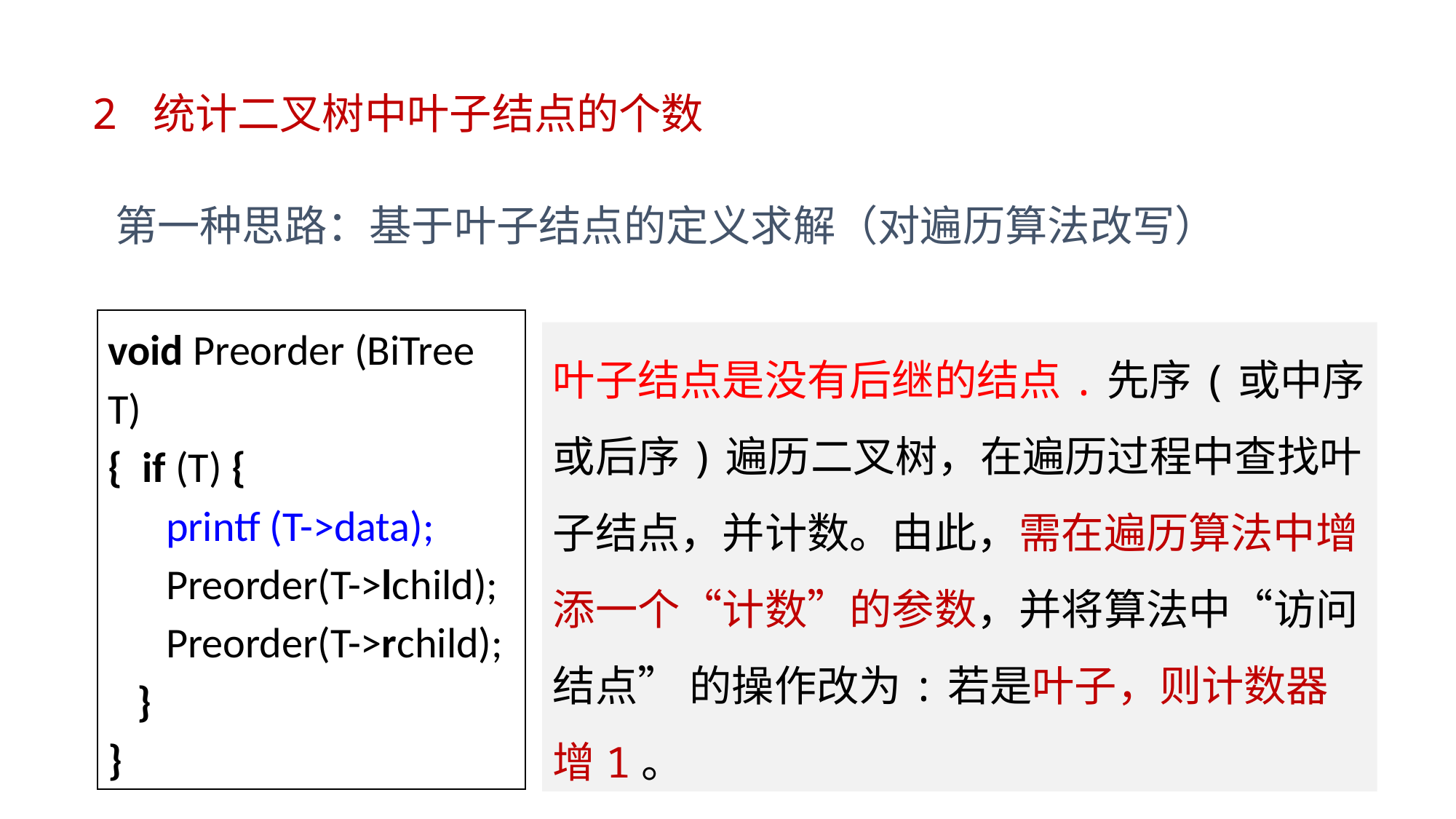

2 统计二叉树中叶子结点的个数
第一种思路：基于叶子结点的定义求解（对遍历算法改写）

void Preorder (BiTree T)
{  if (T) {
      printf (T->data);
      Preorder(T->lchild);
      Preorder(T->rchild);
   }
}
叶子结点是没有后继的结点.先序(或中序或后序)遍历二叉树，在遍历过程中查找叶子结点，并计数。由此，需在遍历算法中增添一个“计数”的参数，并将算法中“访问结点” 的操作改为:若是叶子，则计数器增1。